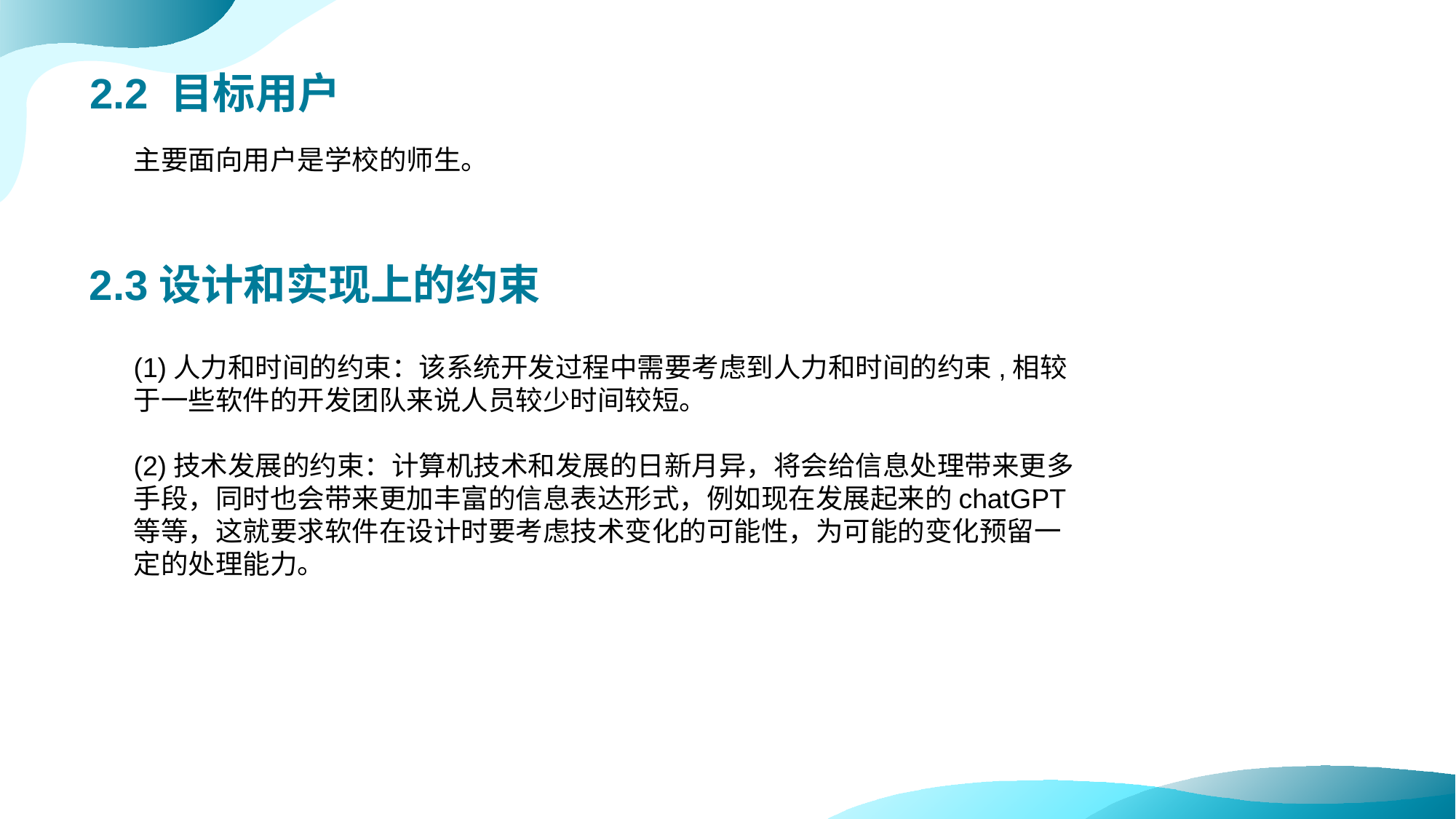

# 2.2 目标用户
主要面向用户是学校的师生。
2.3设计和实现上的约束
(1)人力和时间的约束：该系统开发过程中需要考虑到人力和时间的约束,相较于一些软件的开发团队来说人员较少时间较短。

(2)技术发展的约束：计算机技术和发展的日新月异，将会给信息处理带来更多手段，同时也会带来更加丰富的信息表达形式，例如现在发展起来的chatGPT等等，这就要求软件在设计时要考虑技术变化的可能性，为可能的变化预留一定的处理能力。